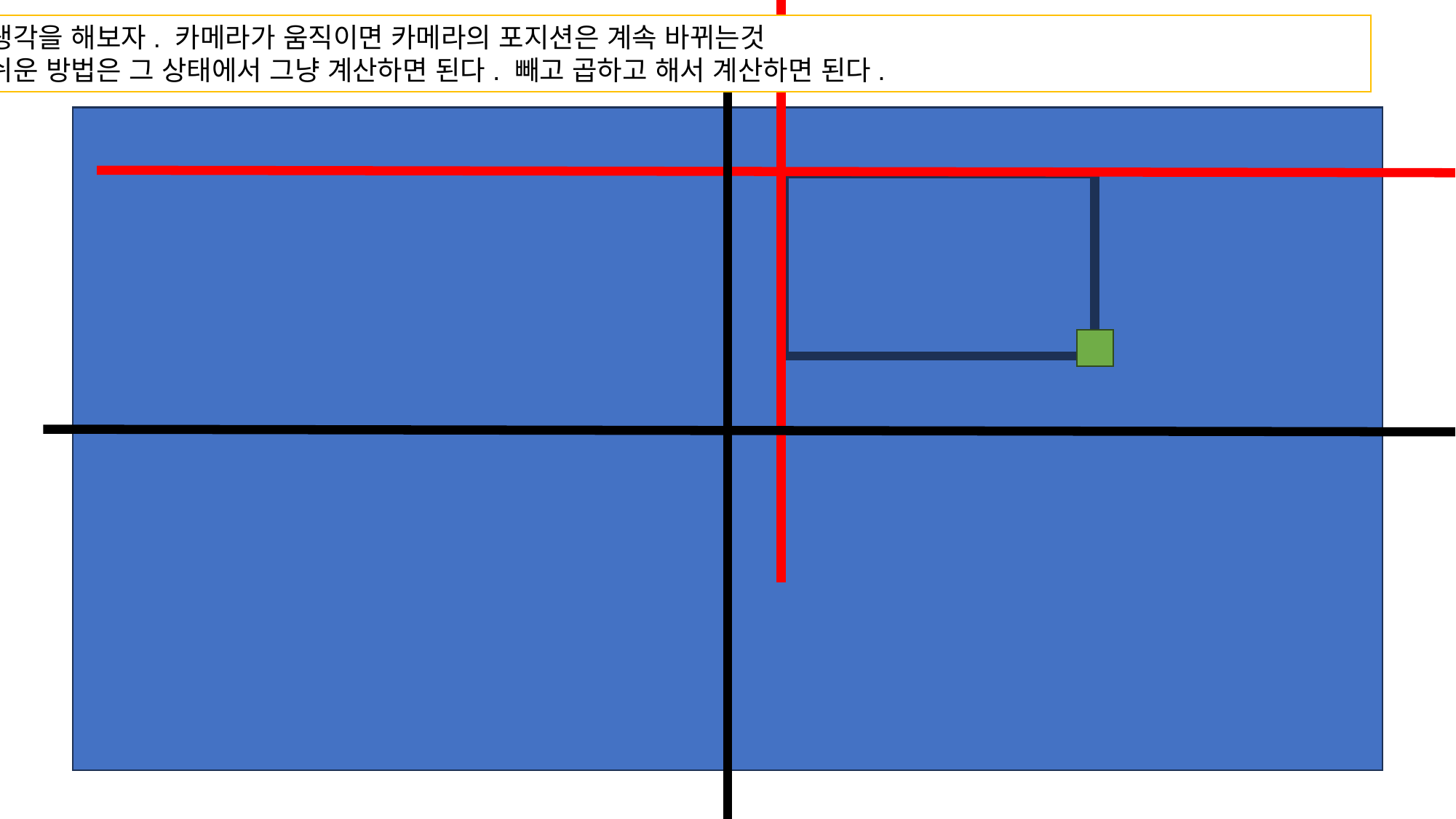

생각을 해보자. 카메라가 움직이면 카메라의 포지션은 계속 바뀌는것
쉬운 방법은 그 상태에서 그냥 계산하면 된다. 빼고 곱하고 해서 계산하면 된다.